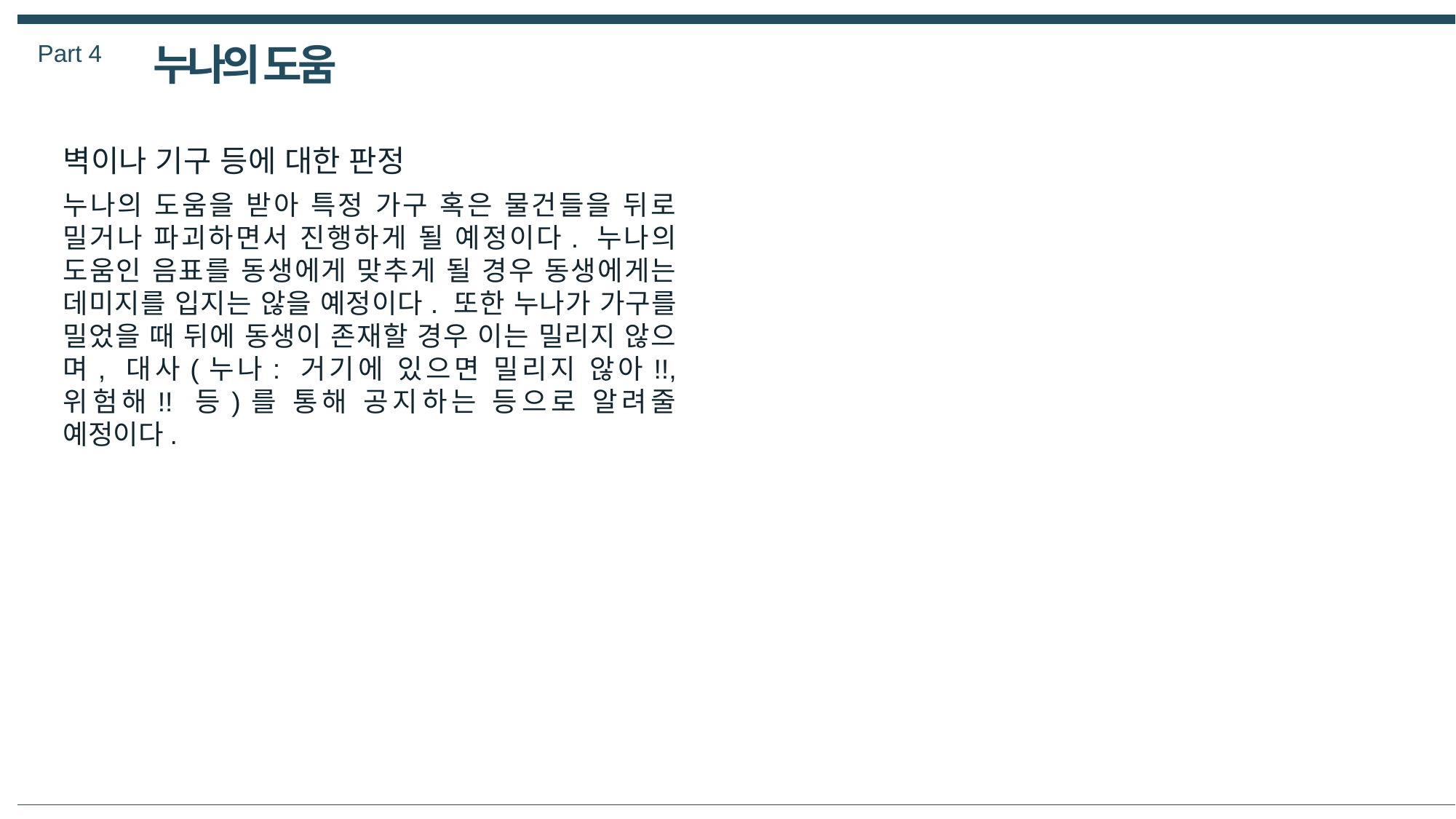

Part 4
누나의 도움
벽이나 기구 등에 대한 판정
누나의 도움을 받아 특정 가구 혹은 물건들을 뒤로 밀거나 파괴하면서 진행하게 될 예정이다. 누나의 도움인 음표를 동생에게 맞추게 될 경우 동생에게는 데미지를 입지는 않을 예정이다. 또한 누나가 가구를 밀었을 때 뒤에 동생이 존재할 경우 이는 밀리지 않으며, 대사(누나: 거기에 있으면 밀리지 않아!!, 위험해!! 등)를 통해 공지하는 등으로 알려줄 예정이다.